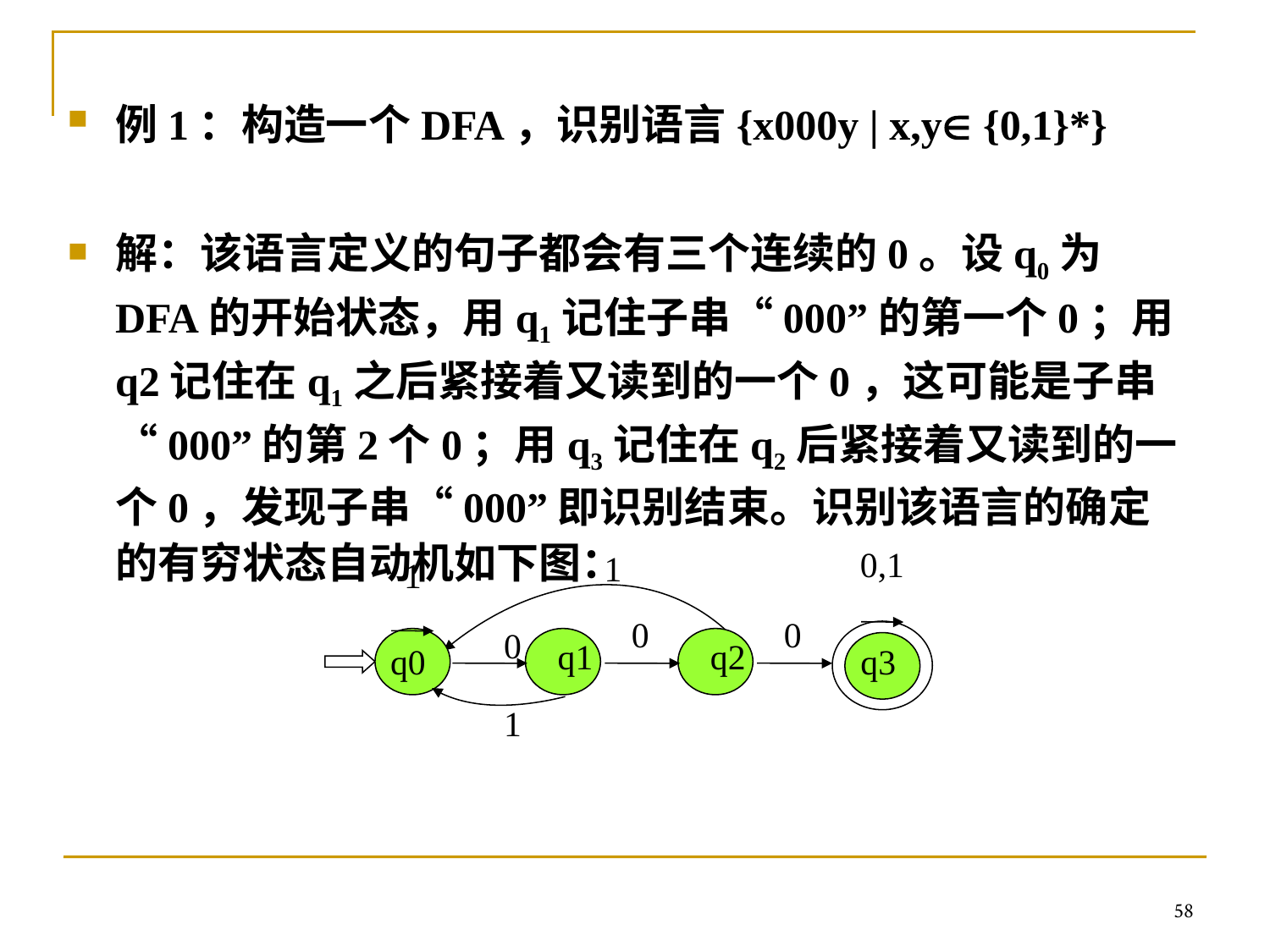

例1：构造一个DFA，识别语言{x000y | x,y∈ {0,1}*}

解：该语言定义的句子都会有三个连续的0。设q0为DFA的开始状态，用q1记住子串“000”的第一个0；用q2记住在q1之后紧接着又读到的一个0，这可能是子串“000”的第2个0；用q3记住在q2后紧接着又读到的一个0，发现子串“000”即识别结束。识别该语言的确定的有穷状态自动机如下图：
0,1
1
1

0
0
0

q1

q2

q0

q3

1
58